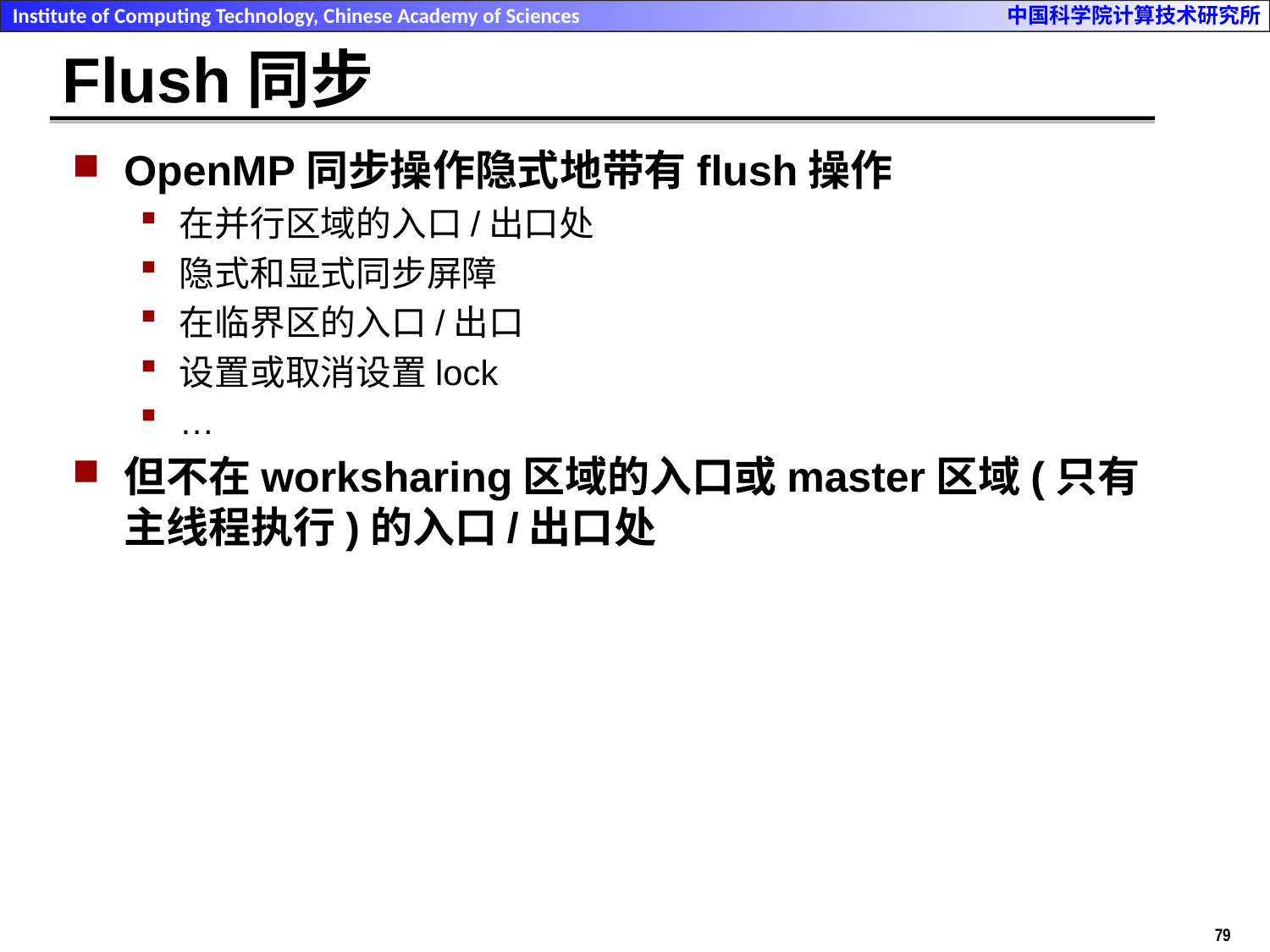

# Flush同步
OpenMP同步操作隐式地带有flush操作
在并行区域的入口/出口处
隐式和显式同步屏障
在临界区的入口/出口
设置或取消设置lock
…
但不在worksharing区域的入口或master区域(只有主线程执行)的入口/出口处